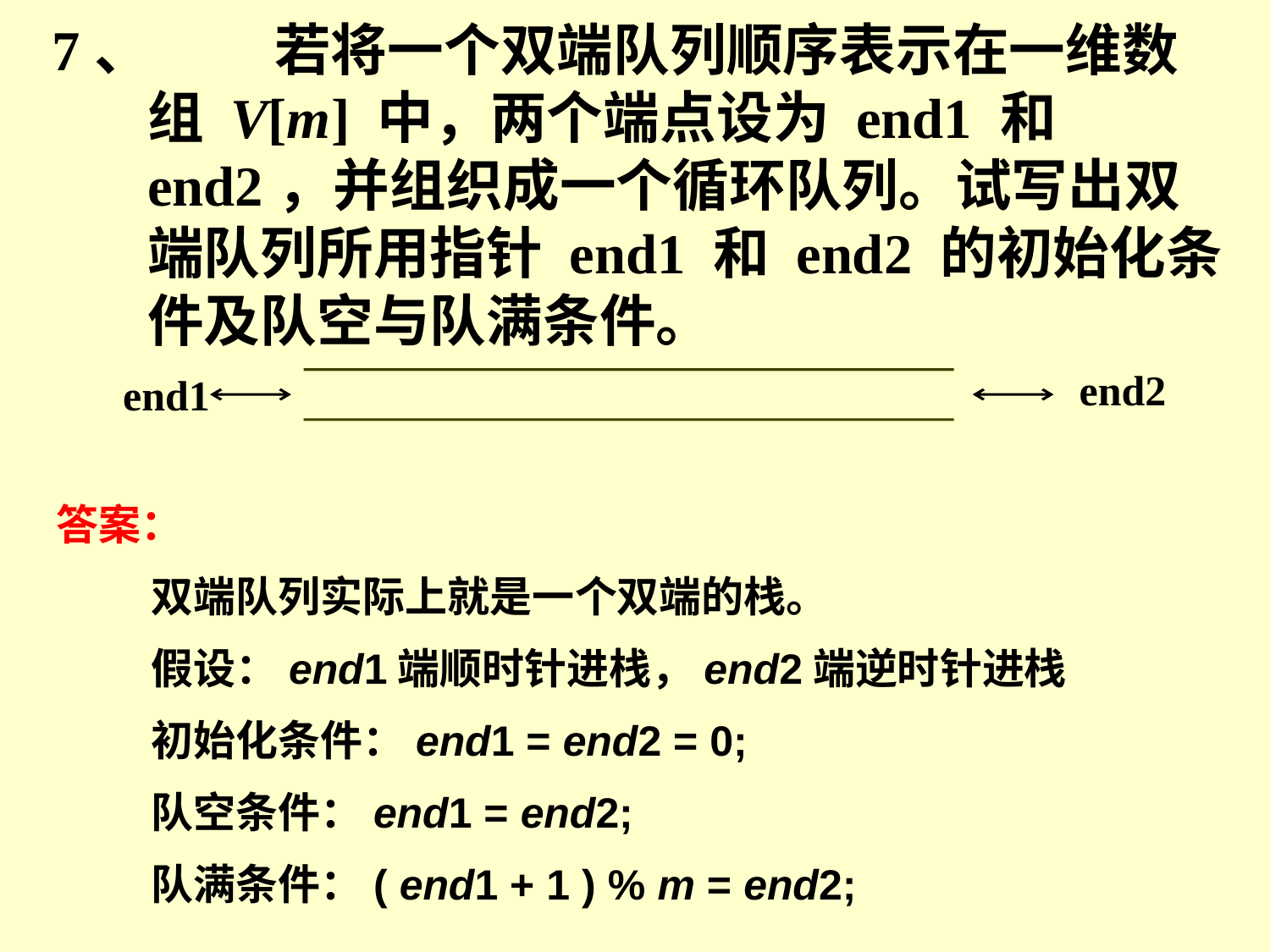

7、	若将一个双端队列顺序表示在一维数组 V[m] 中，两个端点设为 end1 和 end2，并组织成一个循环队列。试写出双端队列所用指针 end1 和 end2 的初始化条件及队空与队满条件。
end2
end1

答案：
	双端队列实际上就是一个双端的栈。
	假设：end1端顺时针进栈，end2端逆时针进栈
	初始化条件：end1 = end2 = 0;
	队空条件：end1 = end2;
	队满条件：( end1 + 1 ) % m = end2;